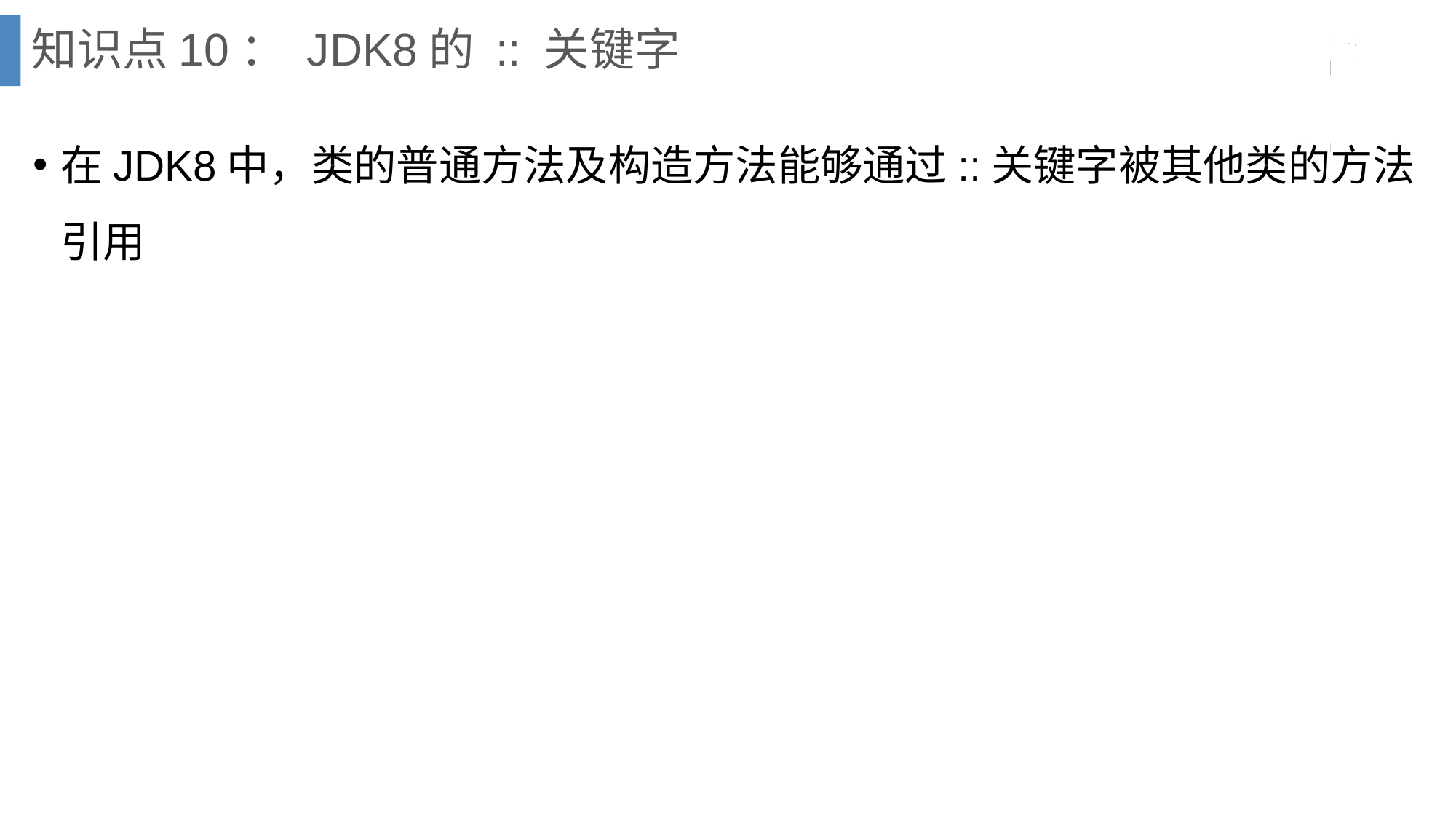

# 知识点10： JDK8的 :: 关键字
在JDK8中，类的普通方法及构造方法能够通过::关键字被其他类的方法引用